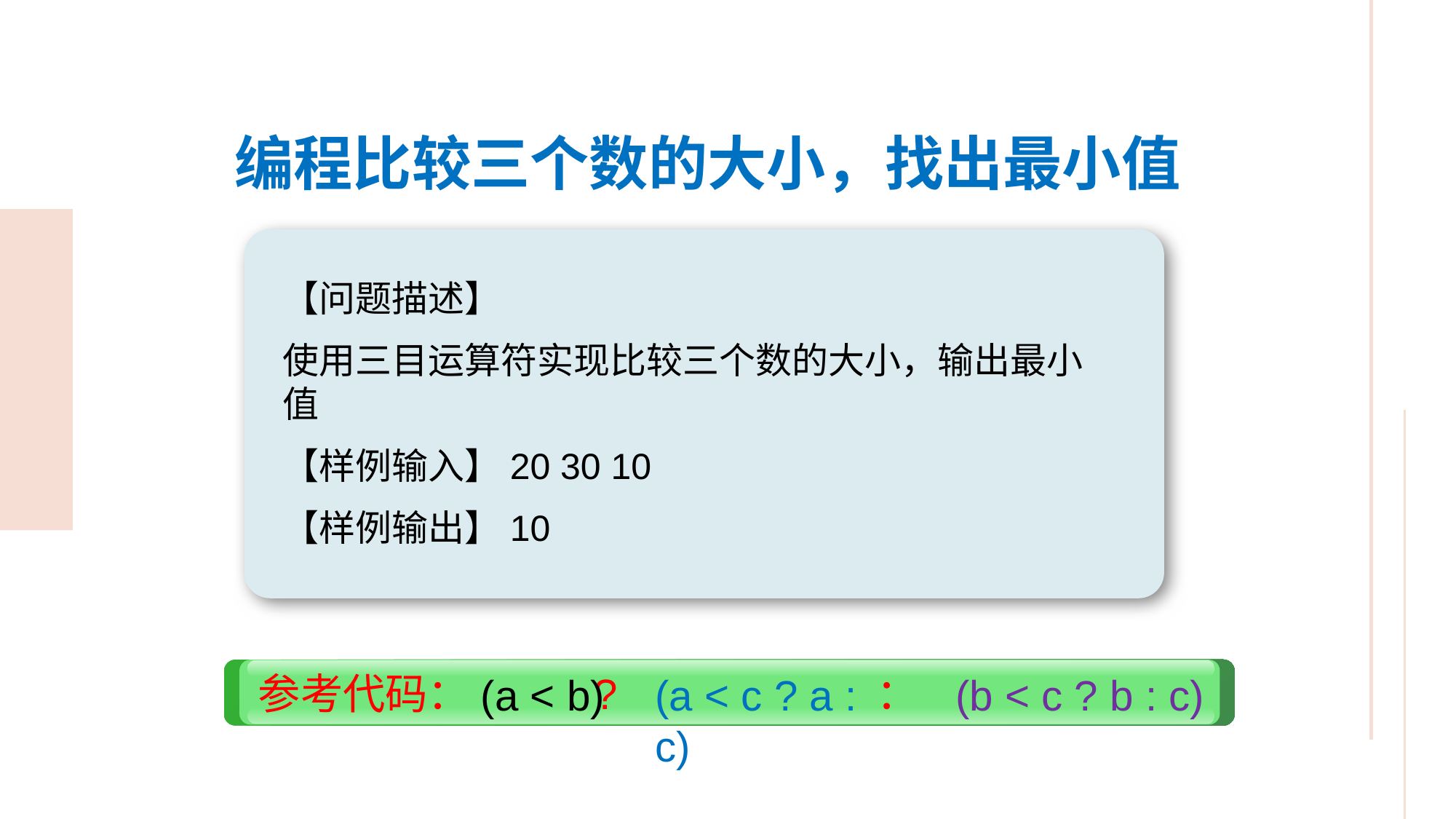

编程比较三个数的大小，找出最小值

【问题描述】
使用三目运算符实现比较三个数的大小，输出最小值
【样例输入】20 30 10
【样例输出】10

参考代码：            ?                     ：
(a < b)
(b < c ? b : c)
(a < c ? a : c)